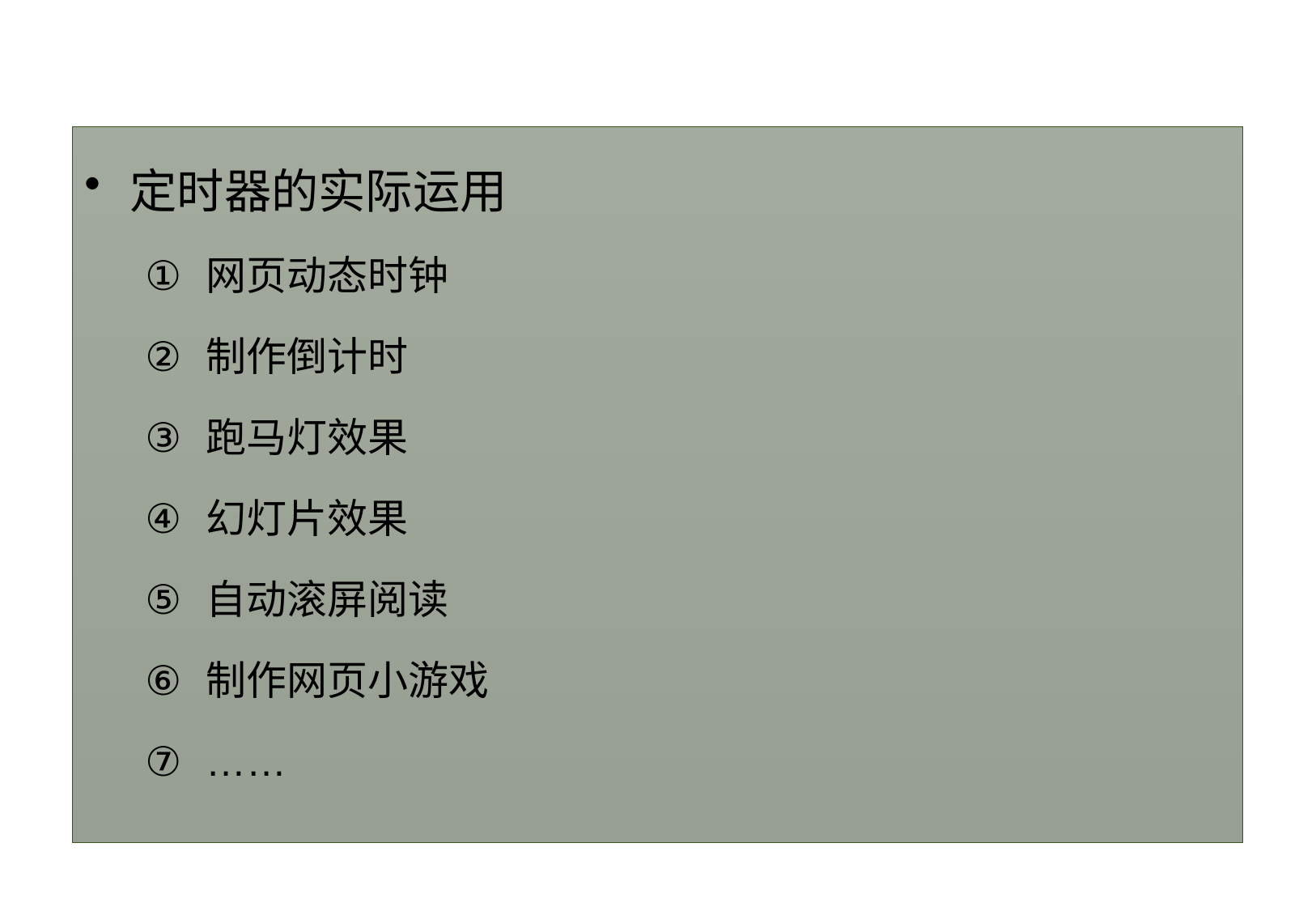

#
定时器的实际运用
网页动态时钟
制作倒计时
跑马灯效果
幻灯片效果
自动滚屏阅读
制作网页小游戏
……